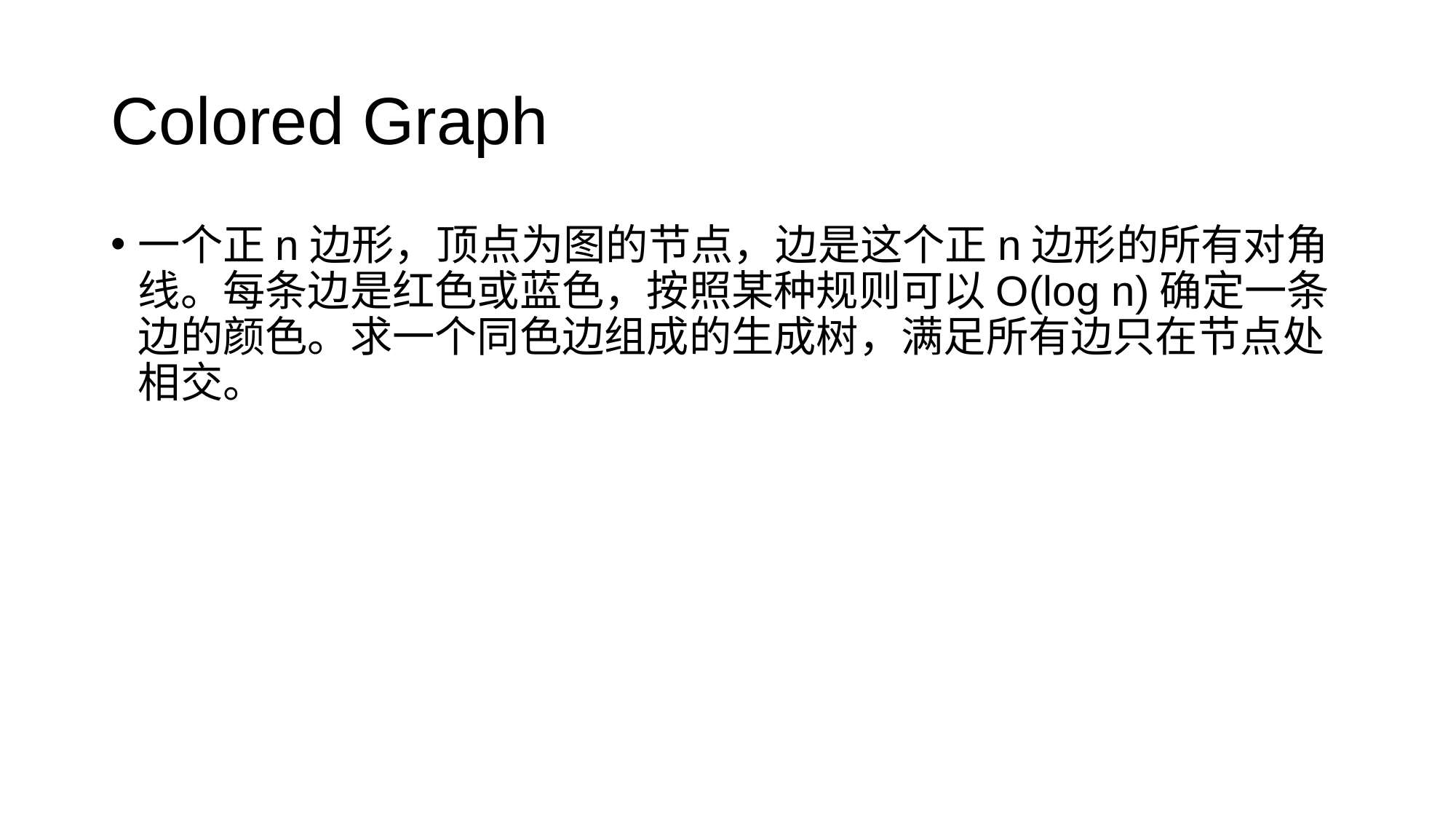

# Colored Graph
一个正n边形，顶点为图的节点，边是这个正n边形的所有对角线。每条边是红色或蓝色，按照某种规则可以O(log n)确定一条边的颜色。求一个同色边组成的生成树，满足所有边只在节点处相交。